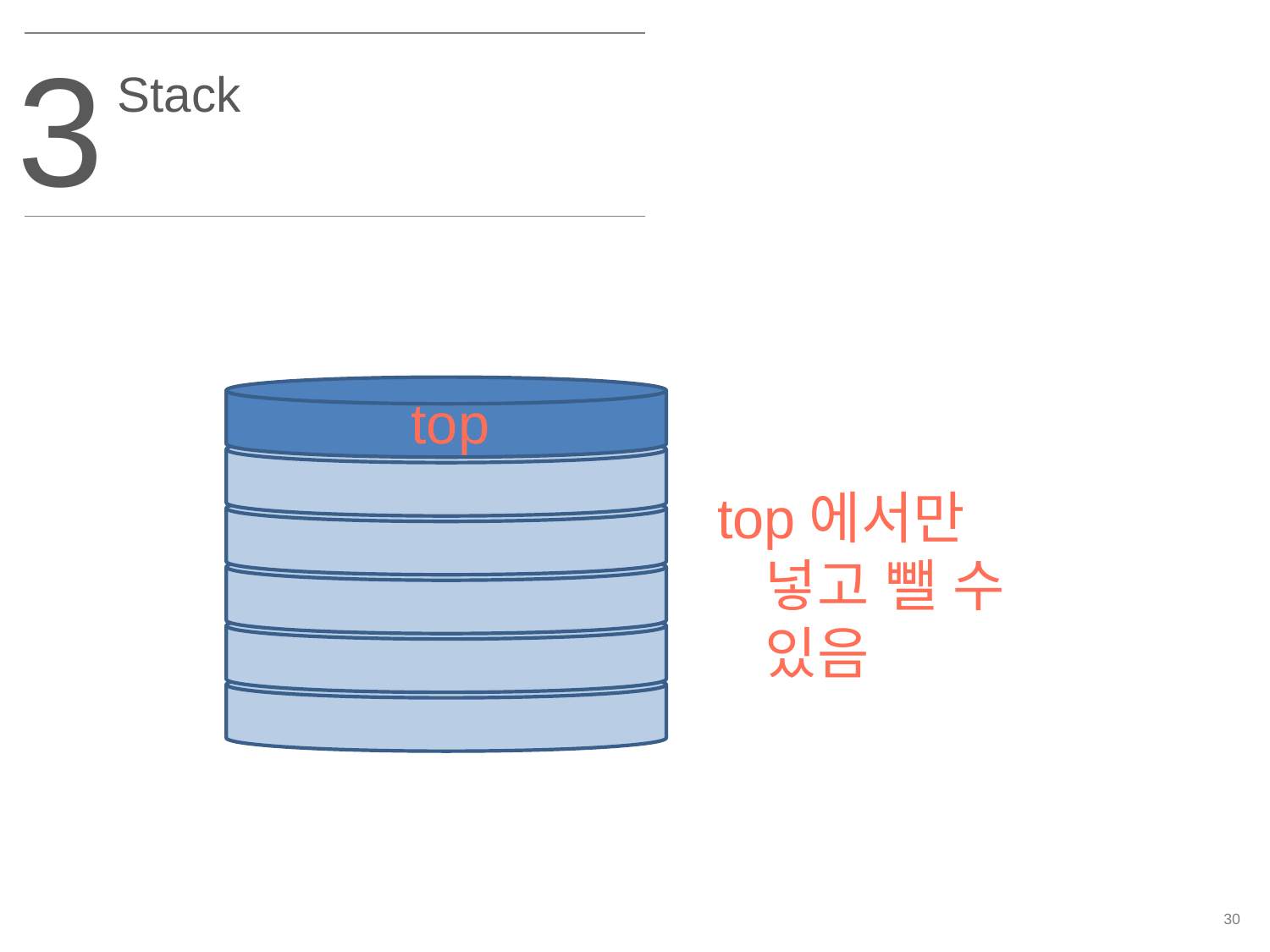

3
Stack

top

top에서만 넣고 뺄 수 있음